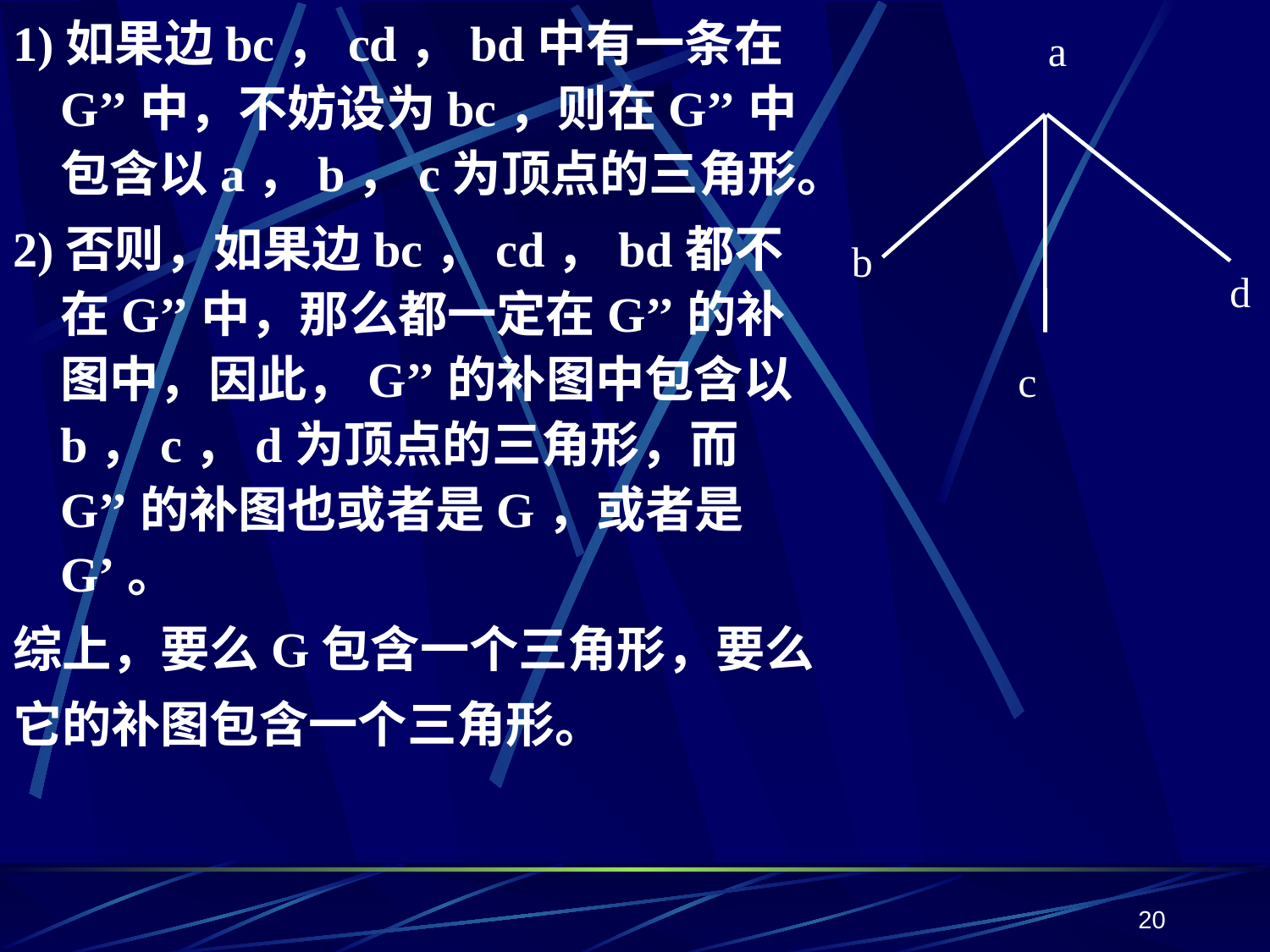

1)如果边bc，cd，bd中有一条在G’’中，不妨设为bc，则在G’’中包含以a，b，c为顶点的三角形。
2)否则，如果边bc，cd，bd都不在G’’中，那么都一定在G’’的补图中，因此，G’’的补图中包含以b，c，d为顶点的三角形，而G’’的补图也或者是G，或者是G’。
综上，要么G包含一个三角形，要么
它的补图包含一个三角形。

a

b
d
c

20